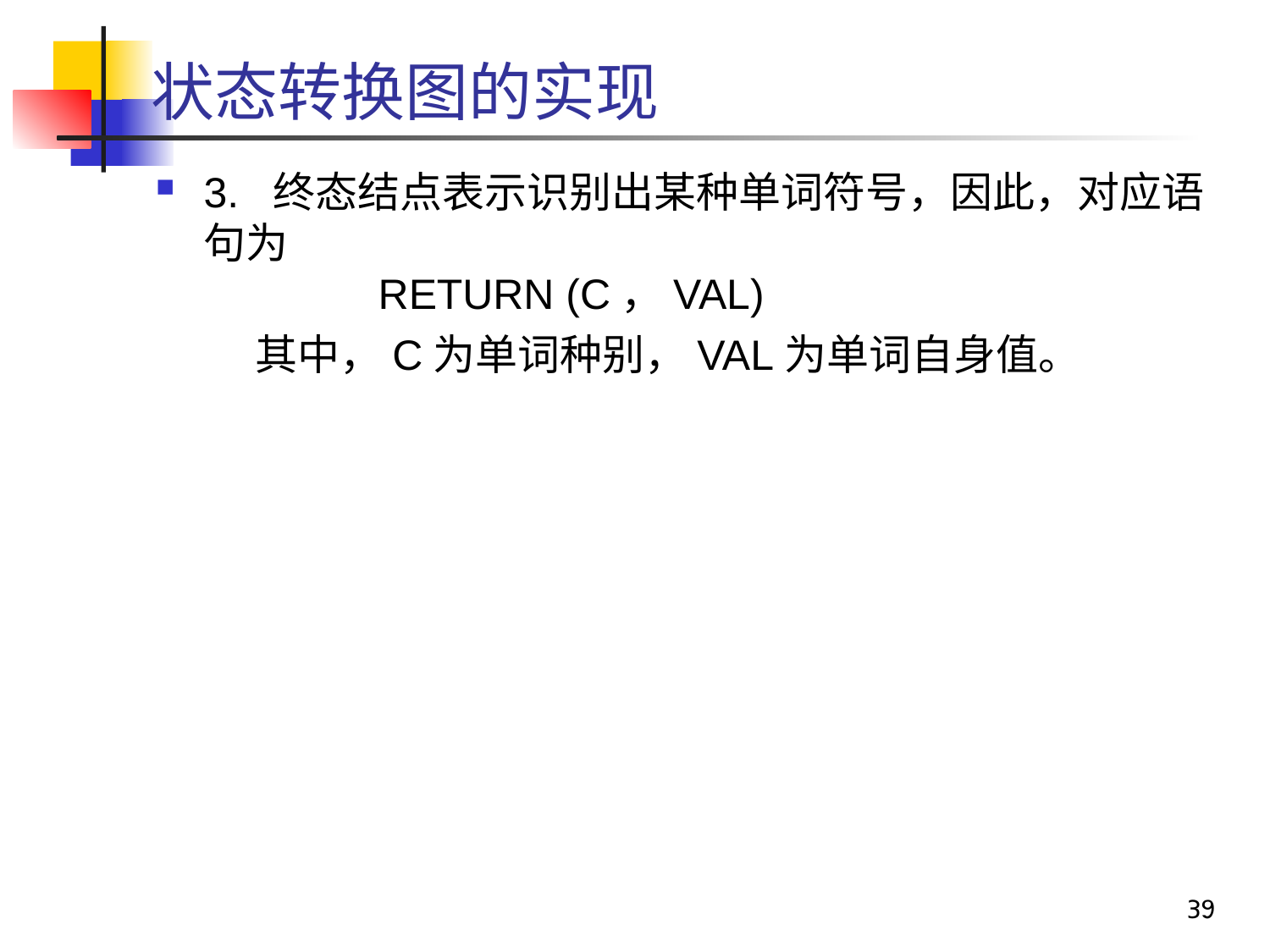

# 状态转换图的实现
3.  终态结点表示识别出某种单词符号，因此，对应语句为
  RETURN (C，VAL)
 其中，C为单词种别，VAL为单词自身值。

39